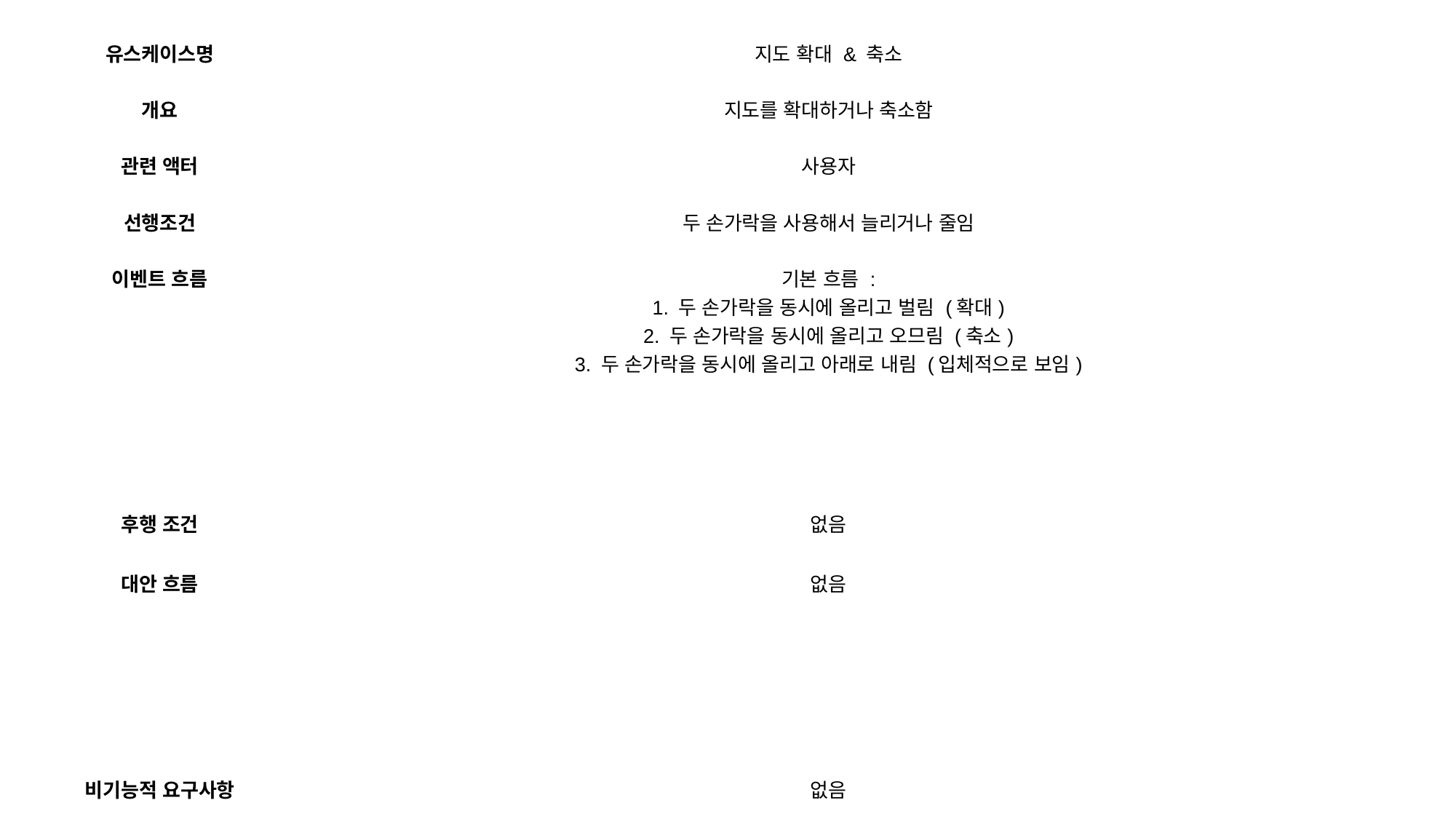

| 유스케이스명 | 지도 확대 & 축소 |
| --- | --- |
| 개요 | 지도를 확대하거나 축소함 |
| 관련 액터 | 사용자 |
| 선행조건 | 두 손가락을 사용해서 늘리거나 줄임 |
| 이벤트 흐름 | 기본 흐름 : 1. 두 손가락을 동시에 올리고 벌림 (확대) 2. 두 손가락을 동시에 올리고 오므림 (축소) 3. 두 손가락을 동시에 올리고 아래로 내림 (입체적으로 보임) |
| 후행 조건 | 없음 |
| 대안 흐름 | 없음 |
| 비기능적 요구사항 | 없음 |